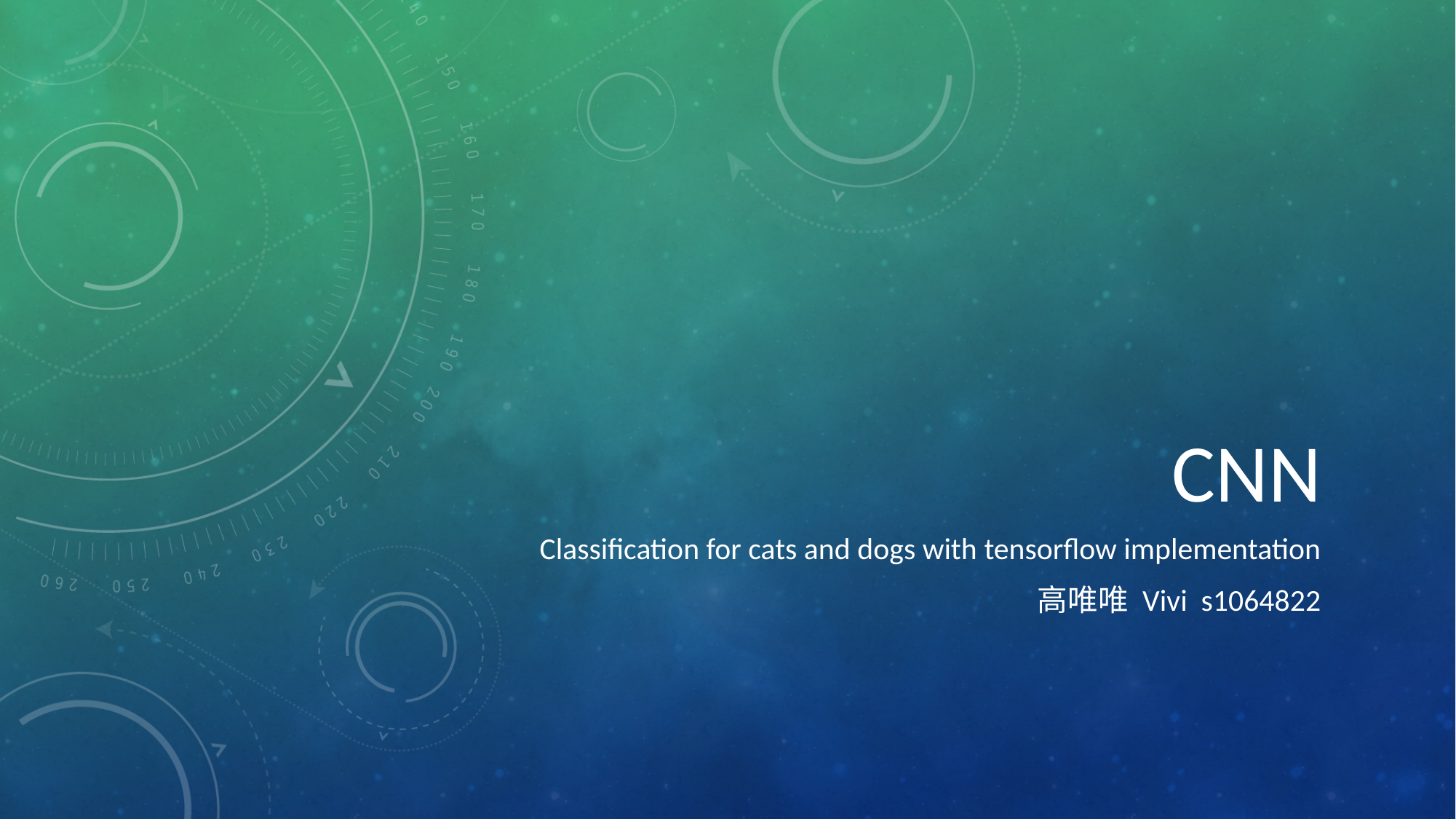

# CNN
Classification for cats and dogs with tensorflow implementation
高唯唯 Vivi  s1064822